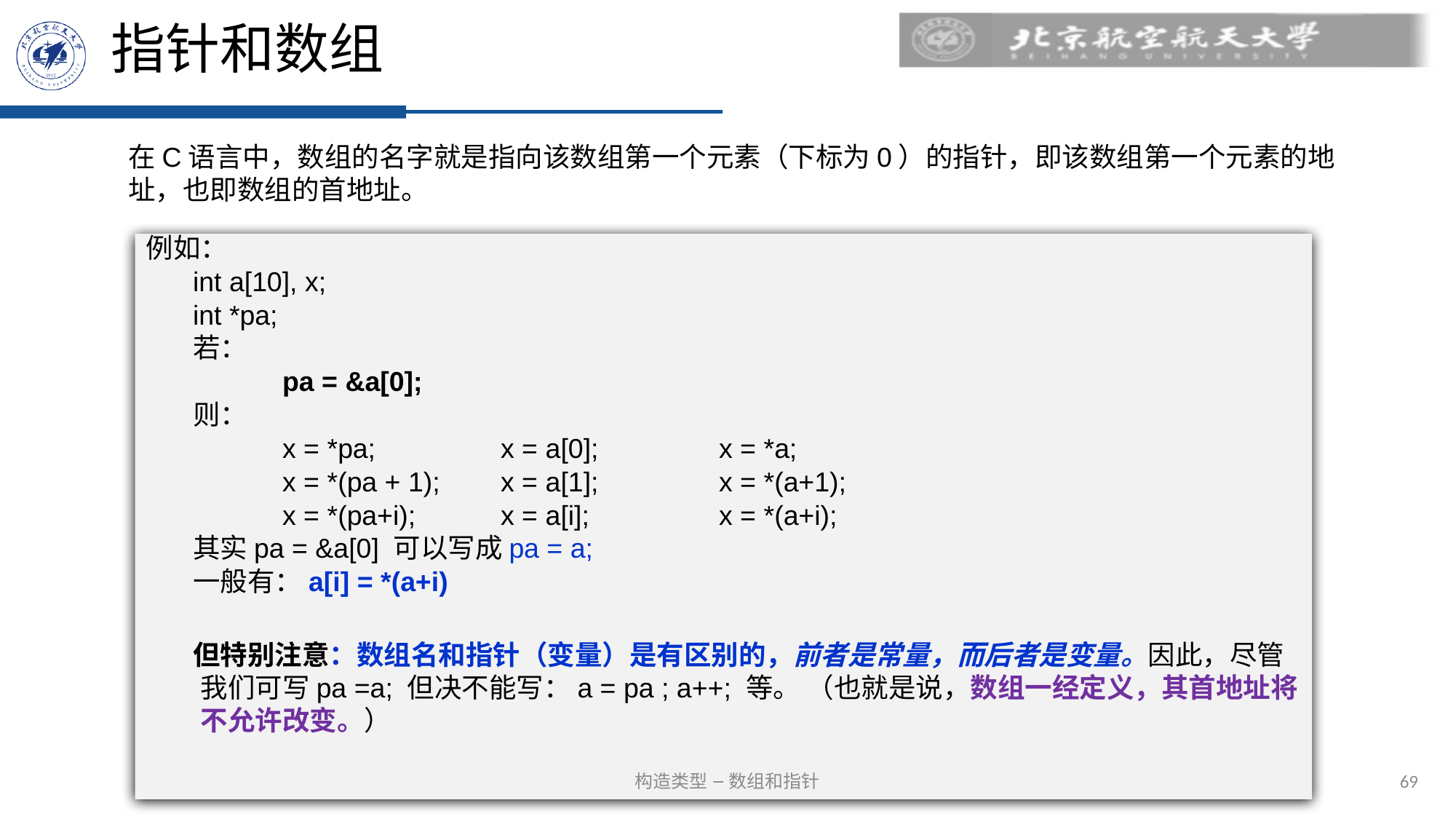

# 指针和数组
在C语言中，数组的名字就是指向该数组第一个元素（下标为0）的指针，即该数组第一个元素的地址，也即数组的首地址。
例如：
int a[10], x;
int *pa;
若：
pa = &a[0];
则：
x = *pa;		x = a[0];		x = *a;
x = *(pa + 1);	x = a[1];		x = *(a+1);
x = *(pa+i);   	x = a[i];		x = *(a+i);
其实pa = &a[0] 可以写成pa = a;
一般有：a[i] = *(a+i)

但特别注意：数组名和指针（变量）是有区别的，前者是常量，而后者是变量。因此，尽管我们可写pa =a; 但决不能写：a = pa ; a++; 等。 （也就是说，数组一经定义，其首地址将不允许改变。）
69
构造类型 – 数组和指针